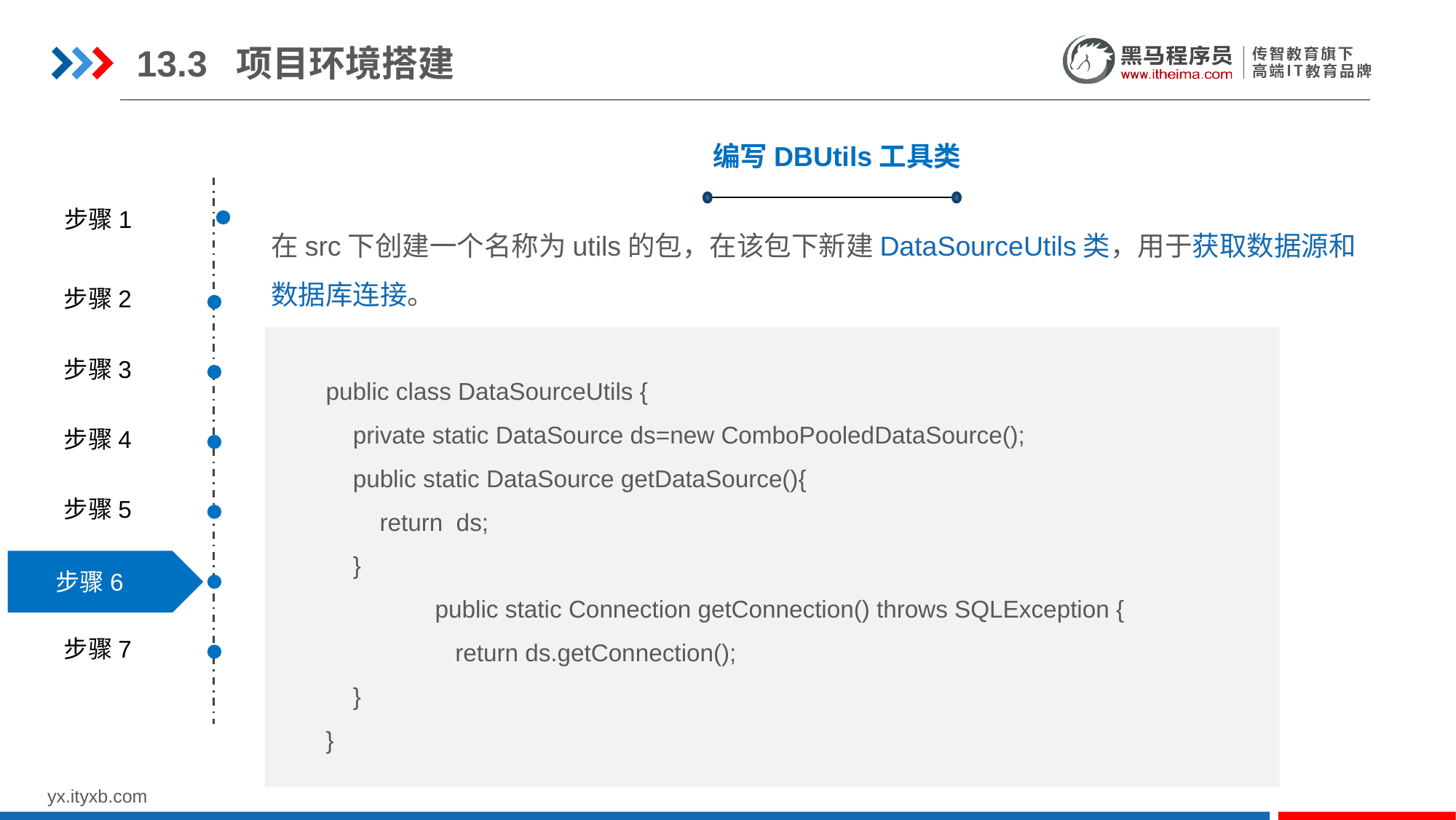

13.3  项目环境搭建
编写DBUtils工具类

步骤1

在src下创建一个名称为utils的包，在该包下新建DataSourceUtils类，用于获取数据源和数据库连接。
步骤2

public class DataSourceUtils {
    private static DataSource ds=new ComboPooledDataSource();
    public static DataSource getDataSource(){
        return  ds;
    }
	public static Connection getConnection() throws SQLException {
   	   return ds.getConnection();
    }
}
步骤3

步骤4

步骤5

步骤6

步骤7